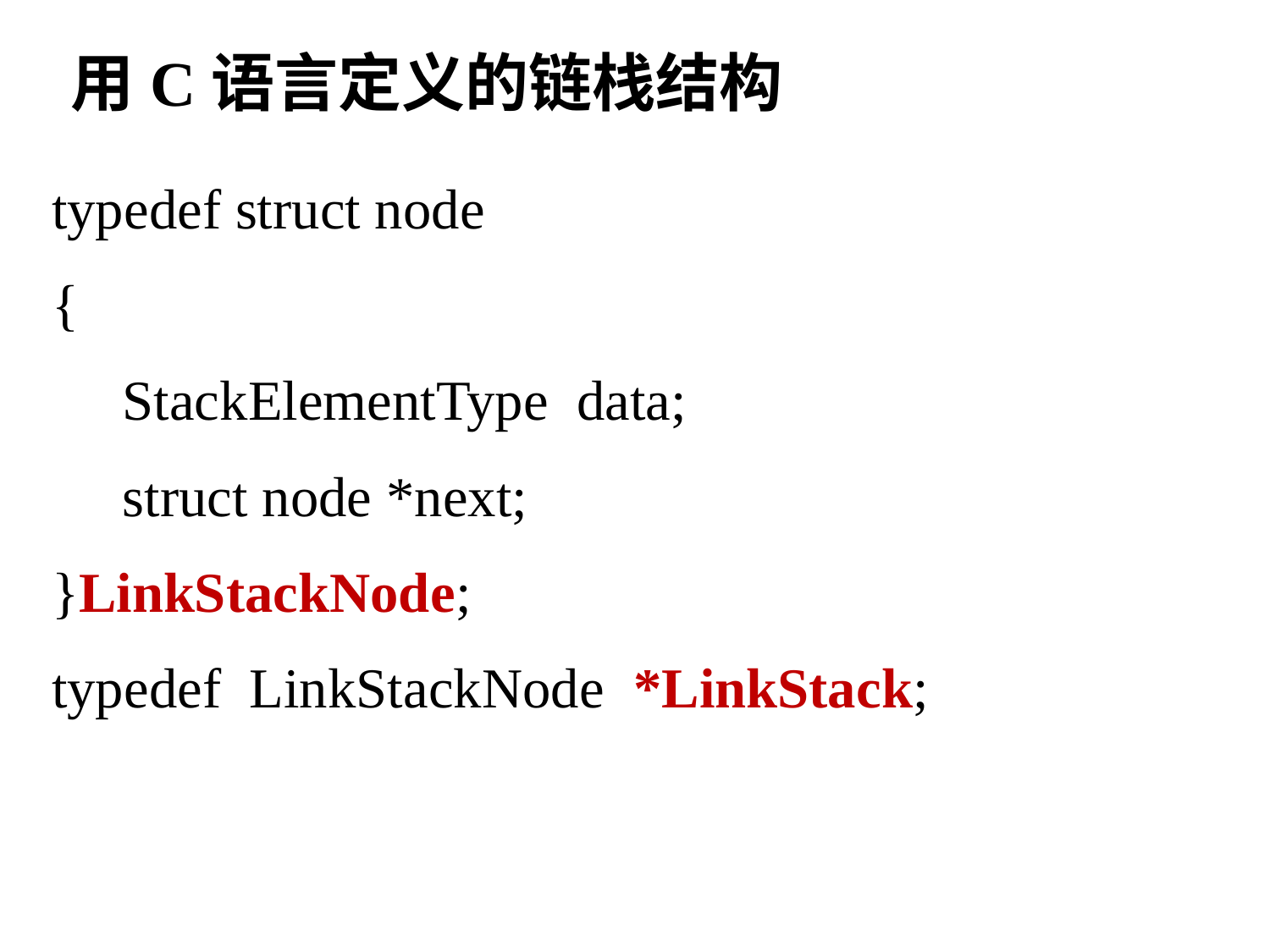

用C语言定义的链栈结构
typedef struct node
{
     StackElementType  data;
     struct node *next;
}LinkStackNode;
typedef  LinkStackNode  *LinkStack;